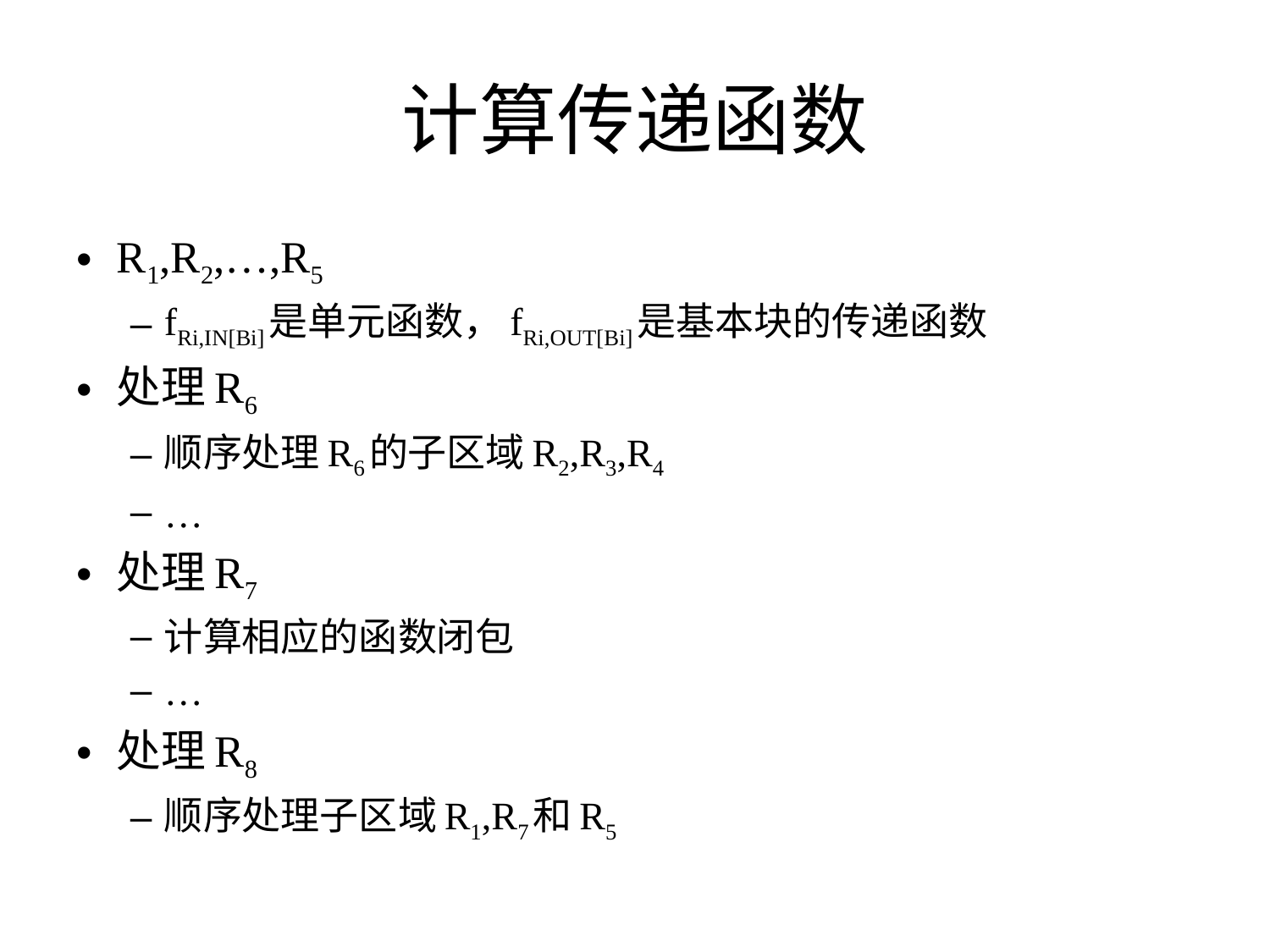

# 计算传递函数
R1,R2,…,R5
fRi,IN[Bi]是单元函数，fRi,OUT[Bi]是基本块的传递函数
处理R6
顺序处理R6的子区域R2,R3,R4
…
处理R7
计算相应的函数闭包
…
处理R8
顺序处理子区域R1,R7和R5